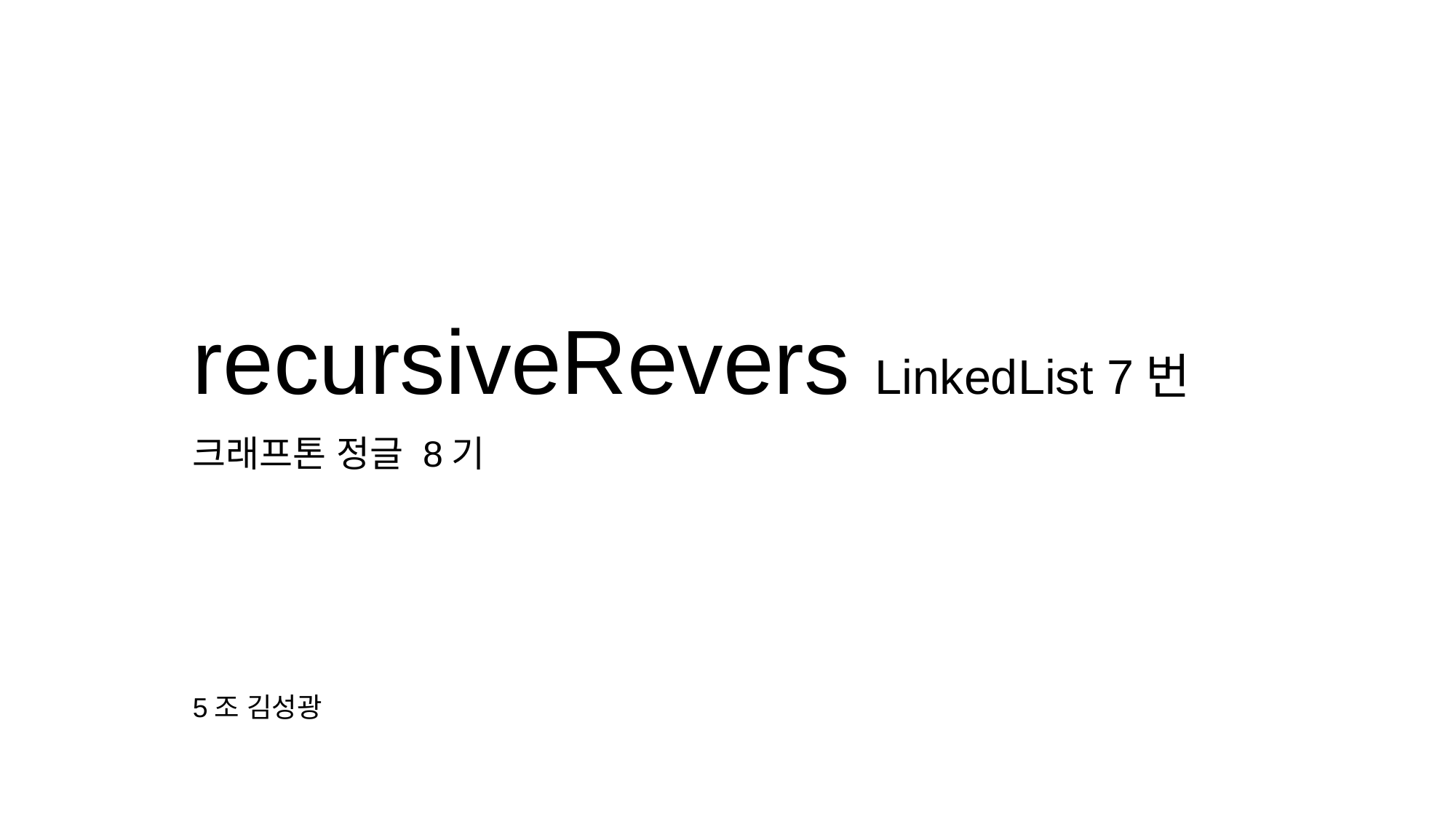

# recursiveRevers LinkedList 7번
크래프톤 정글 8기
5조 김성광